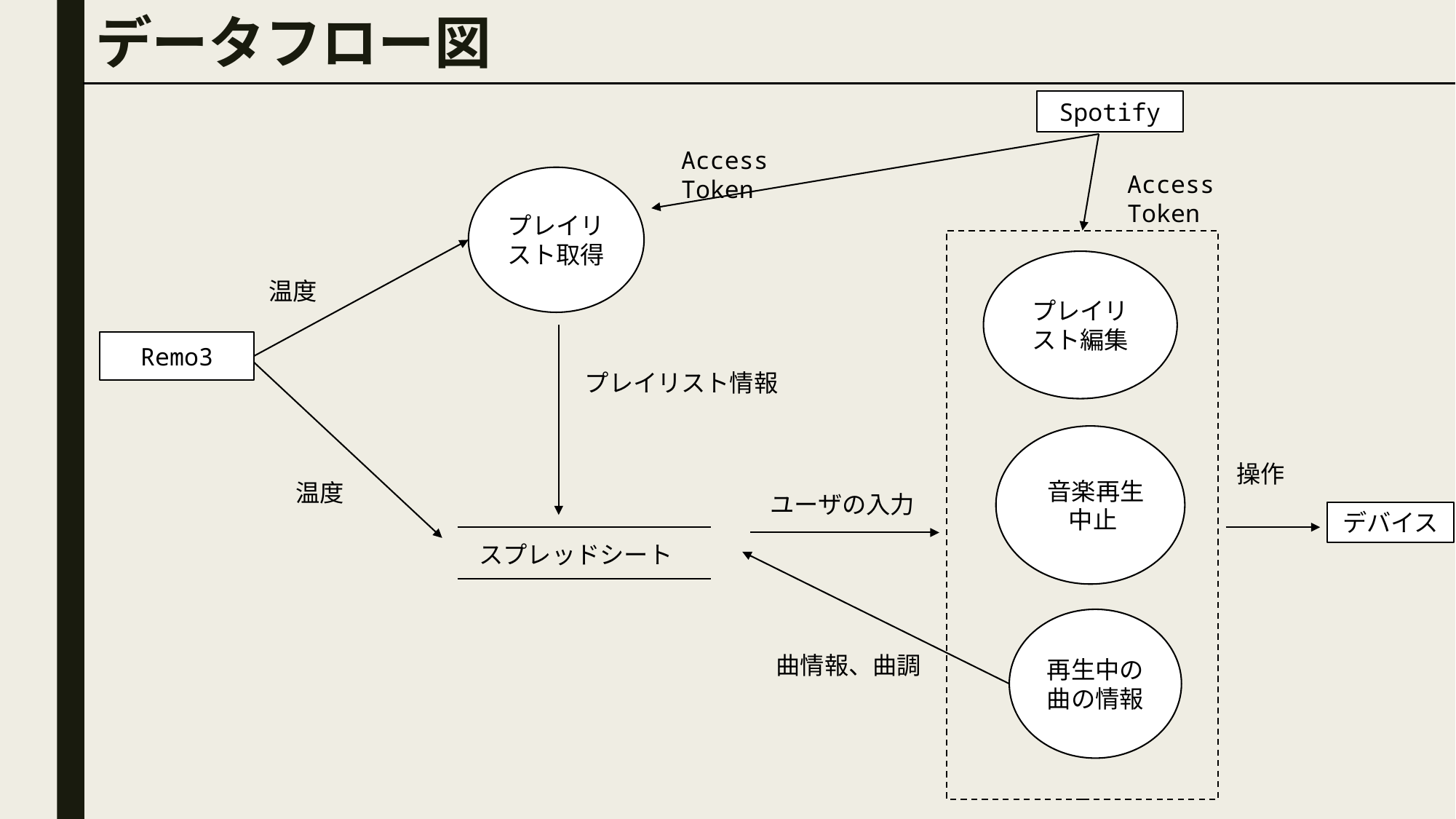

# データフロー図
Spotify
Access Token
Access Token
プレイリスト取得

プレイリスト編集
温度
Remo3
プレイリスト情報
 音楽再生
 中止
操作
温度
ユーザの入力
デバイス
スプレッドシート
再生中の曲の情報
曲情報、曲調